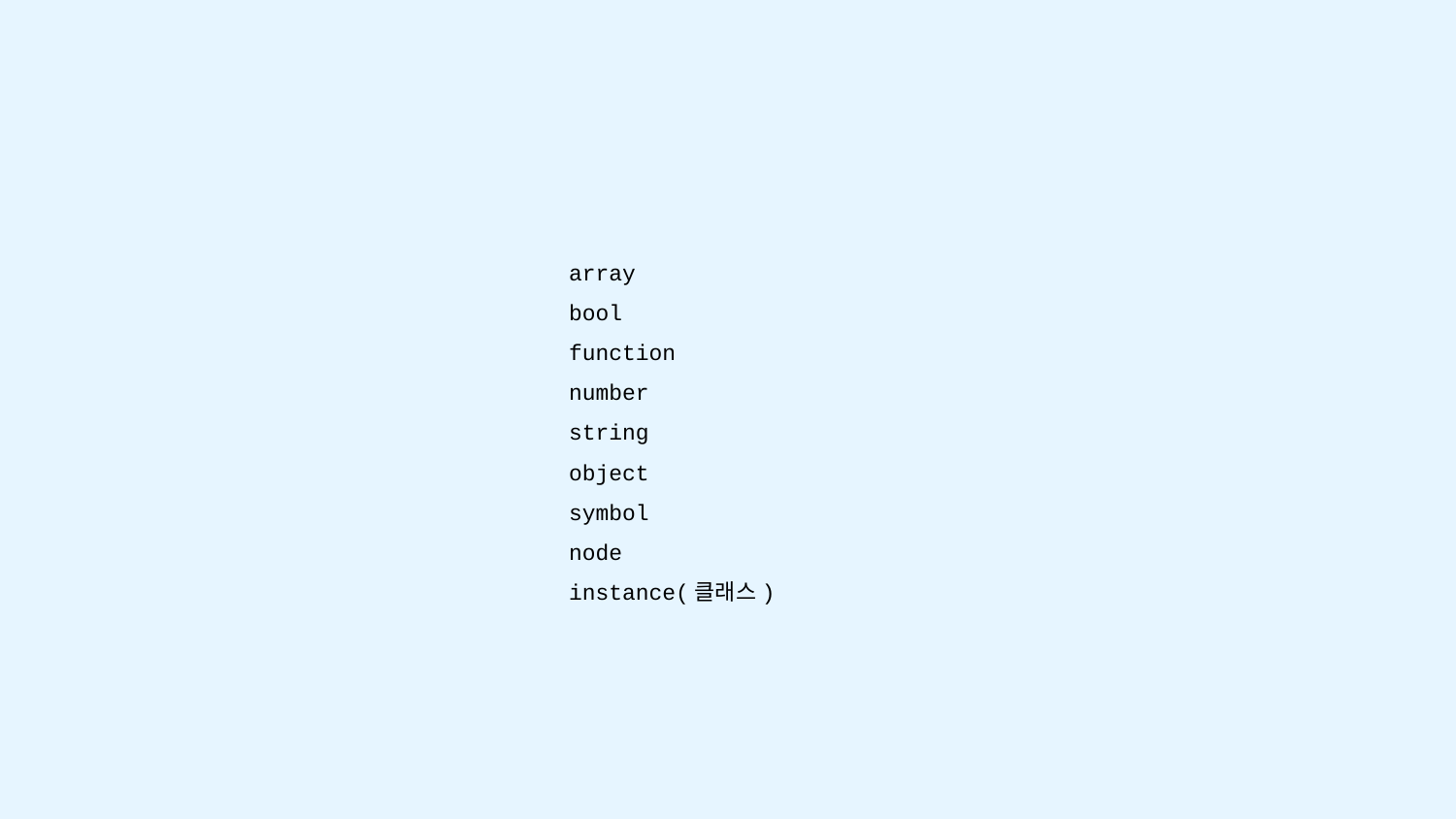

array
bool
function
number
string
object
symbol
node
instance(클래스)